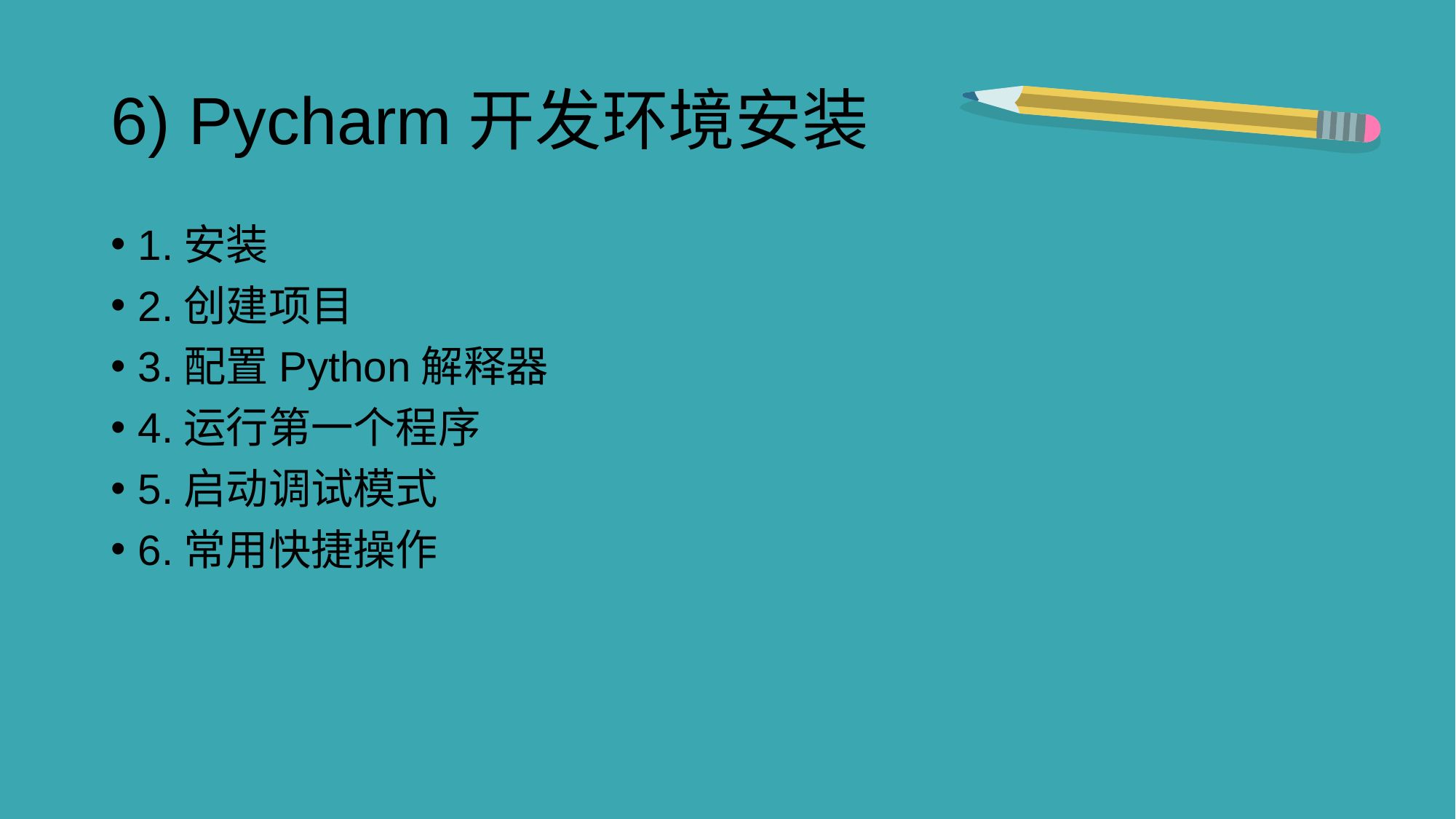

# 6) Pycharm开发环境安装

1.安装
2.创建项目
3.配置Python解释器
4.运行第一个程序
5.启动调试模式
6.常用快捷操作